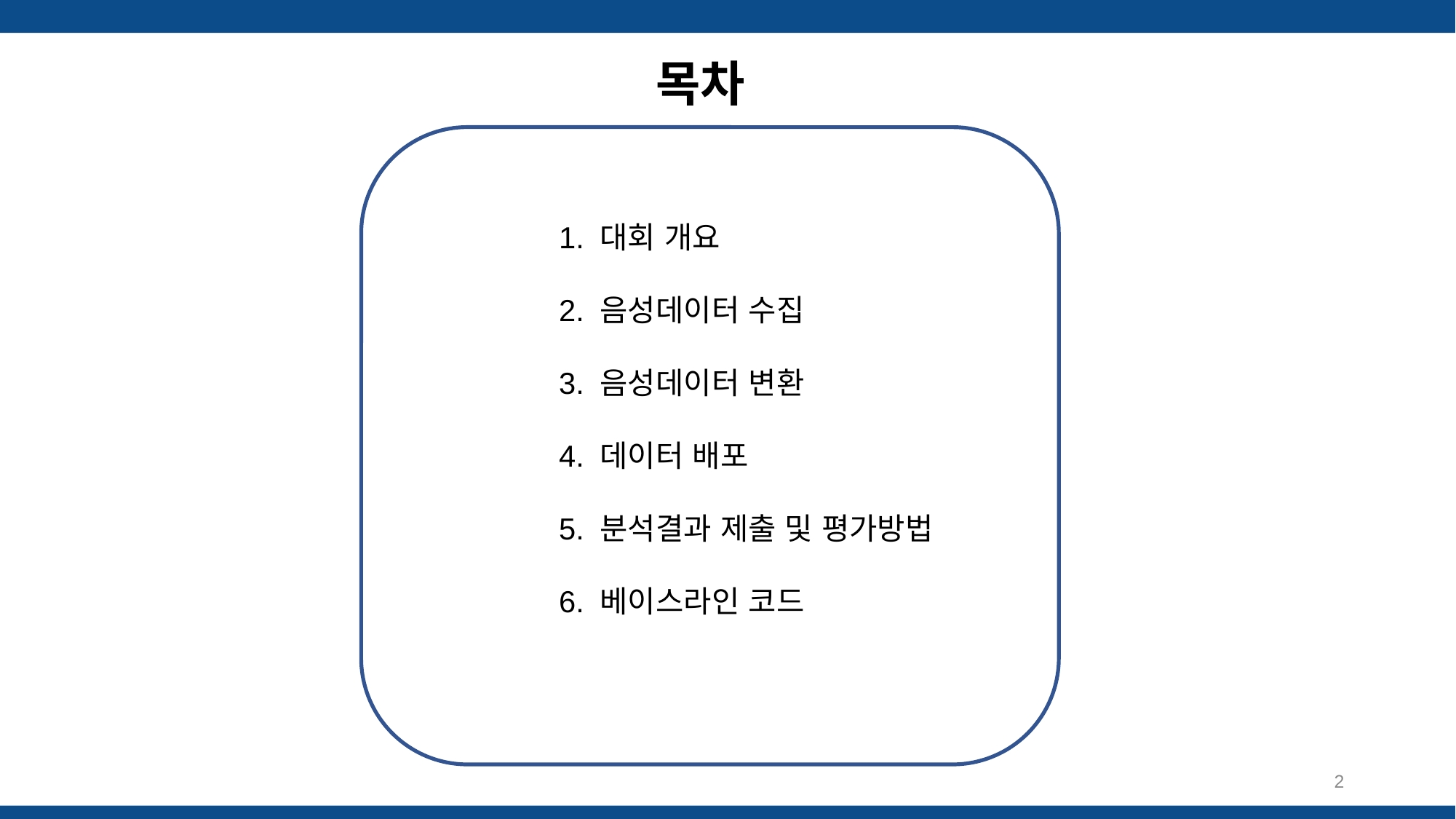

목차

1. 대회 개요

2. 음성데이터 수집

3. 음성데이터 변환

4. 데이터 배포

5. 분석결과 제출 및 평가방법

6. 베이스라인 코드

2